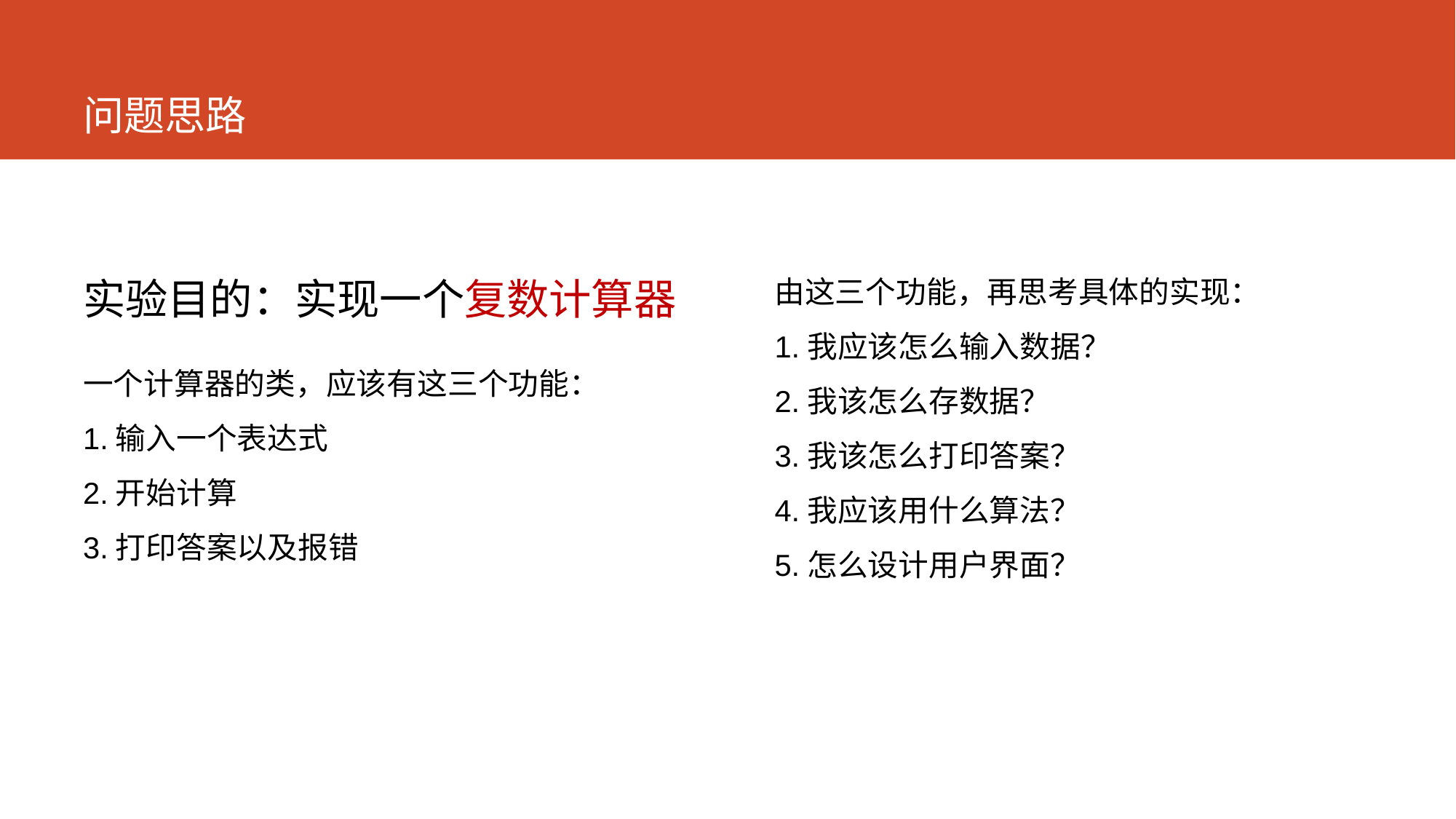

# 问题思路
实验目的：实现一个复数计算器
一个计算器的类，应该有这三个功能：
1.输入一个表达式
2.开始计算
3.打印答案以及报错

由这三个功能，再思考具体的实现：
1.我应该怎么输入数据？
2.我该怎么存数据？
3.我该怎么打印答案？
4.我应该用什么算法？
5.怎么设计用户界面？